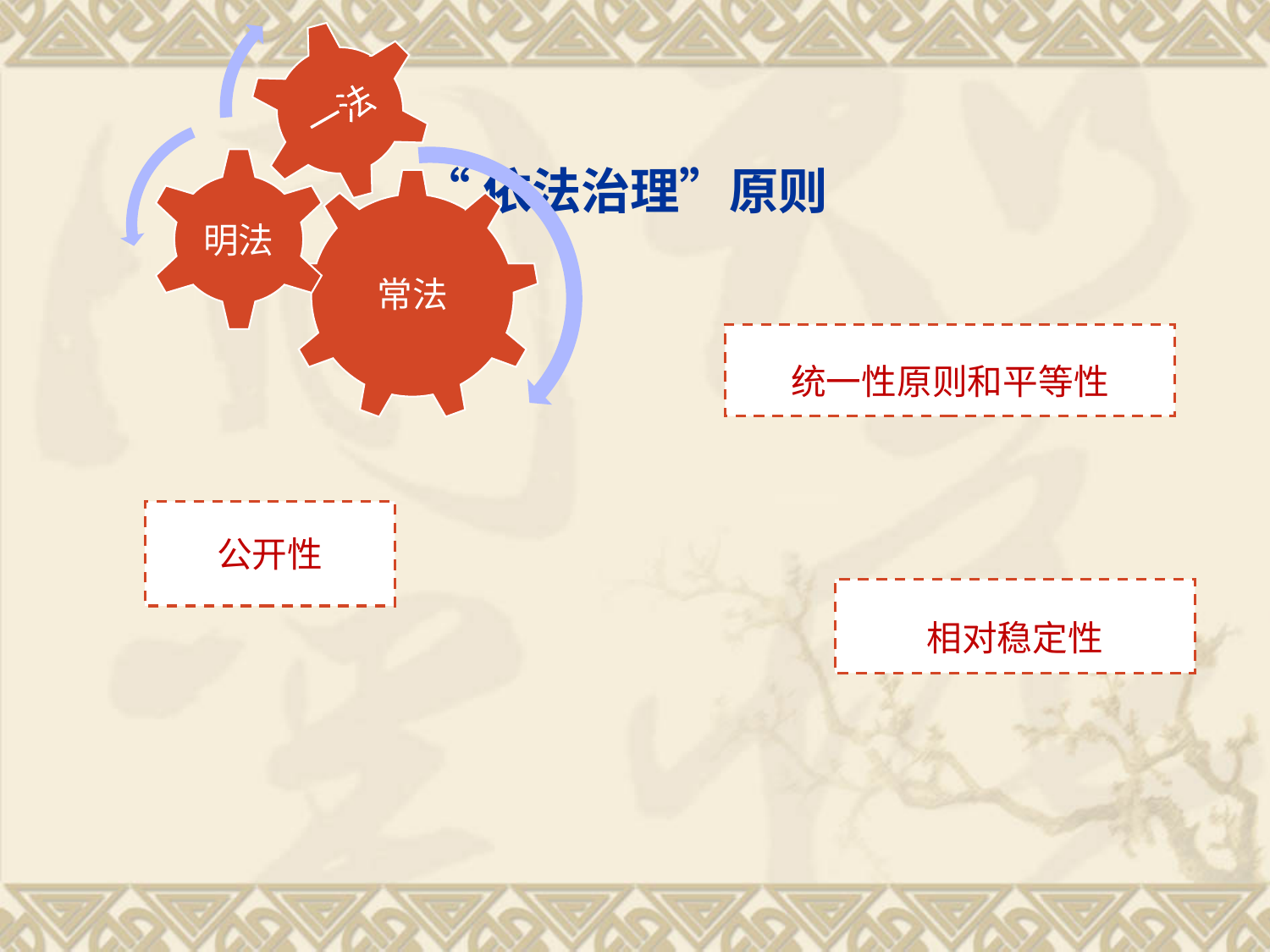

# “依法治理”原则
常法
明法
一法
统一性原则和平等性
公开性
相对稳定性